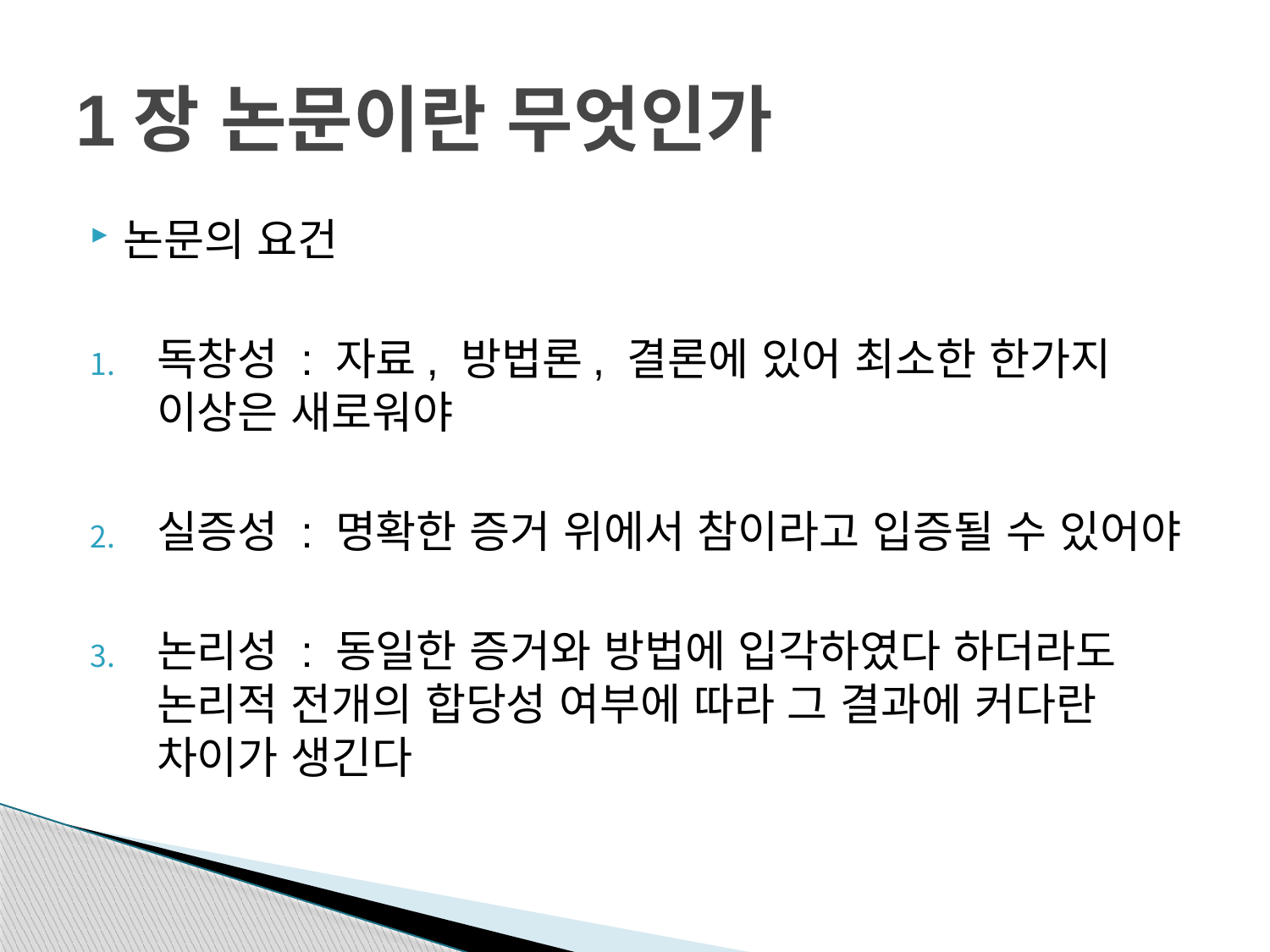

# 1장 논문이란 무엇인가
논문의 요건

독창성 : 자료, 방법론, 결론에 있어 최소한 한가지 이상은 새로워야

실증성 : 명확한 증거 위에서 참이라고 입증될 수 있어야

논리성 : 동일한 증거와 방법에 입각하였다 하더라도 논리적 전개의 합당성 여부에 따라 그 결과에 커다란 차이가 생긴다